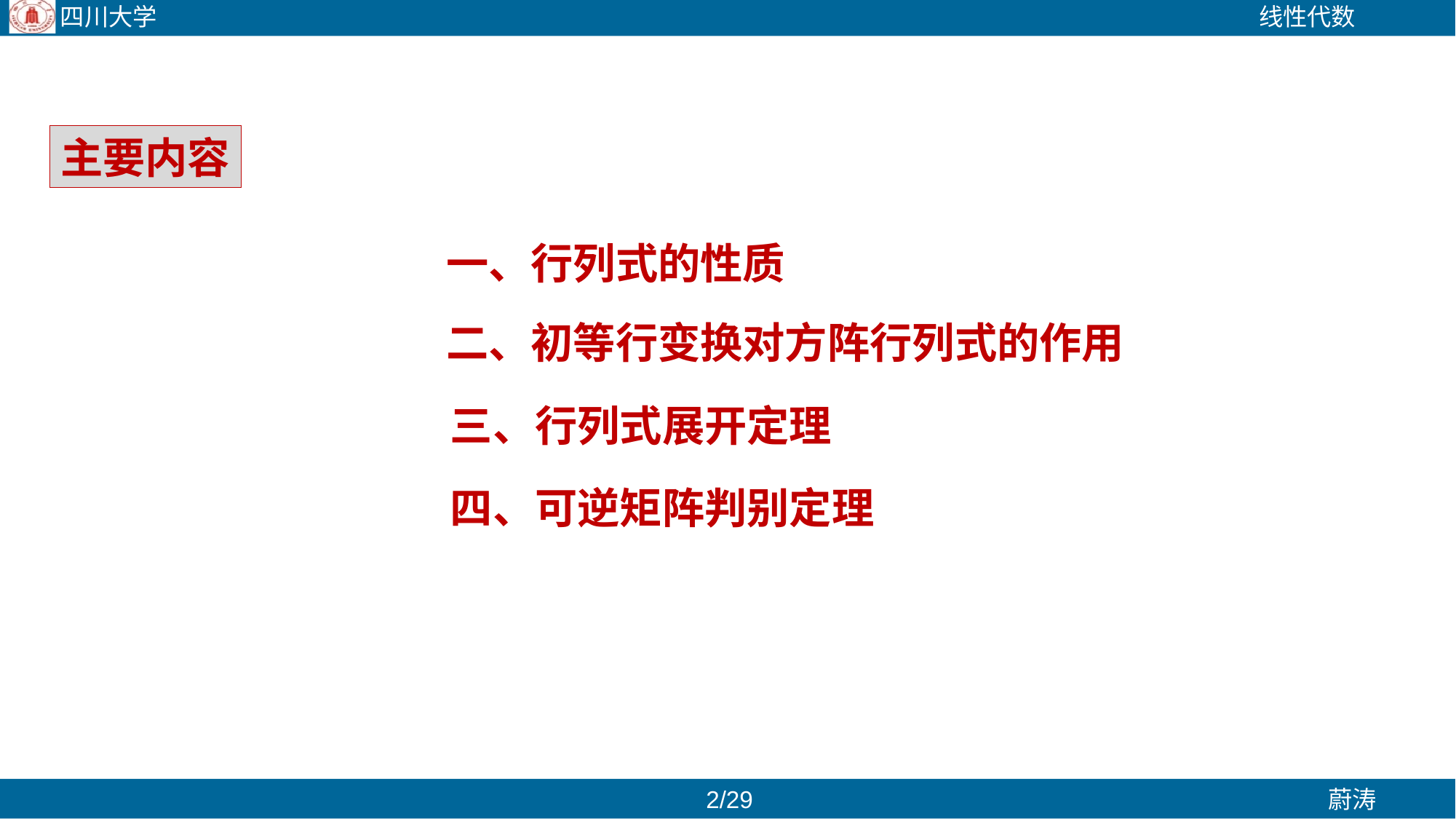

主要内容
一、行列式的性质
二、初等行变换对方阵行列式的作用

三、行列式展开定理
四、可逆矩阵判别定理
2/29